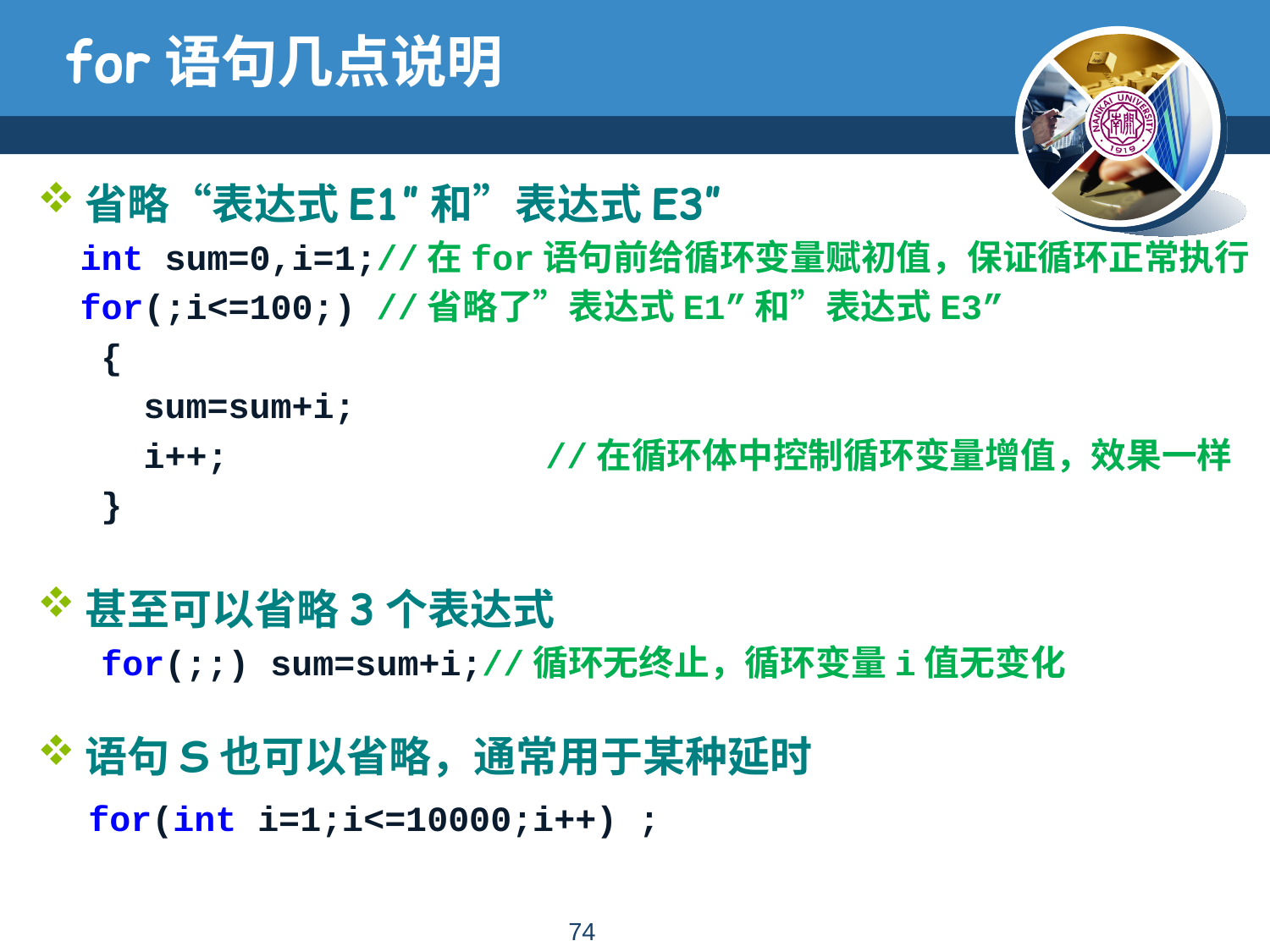

# for语句几点说明
省略“表达式E1”和”表达式E3”
  int sum=0,i=1;//在for语句前给循环变量赋初值，保证循环正常执行
  for(;i<=100;) //省略了”表达式E1”和”表达式E3”
   {
     sum=sum+i;
     i++;               //在循环体中控制循环变量增值，效果一样
   }

甚至可以省略3个表达式
   for(;;) sum=sum+i;//循环无终止，循环变量i值无变化

语句S也可以省略，通常用于某种延时
  for(int i=1;i<=10000;i++) ;
74